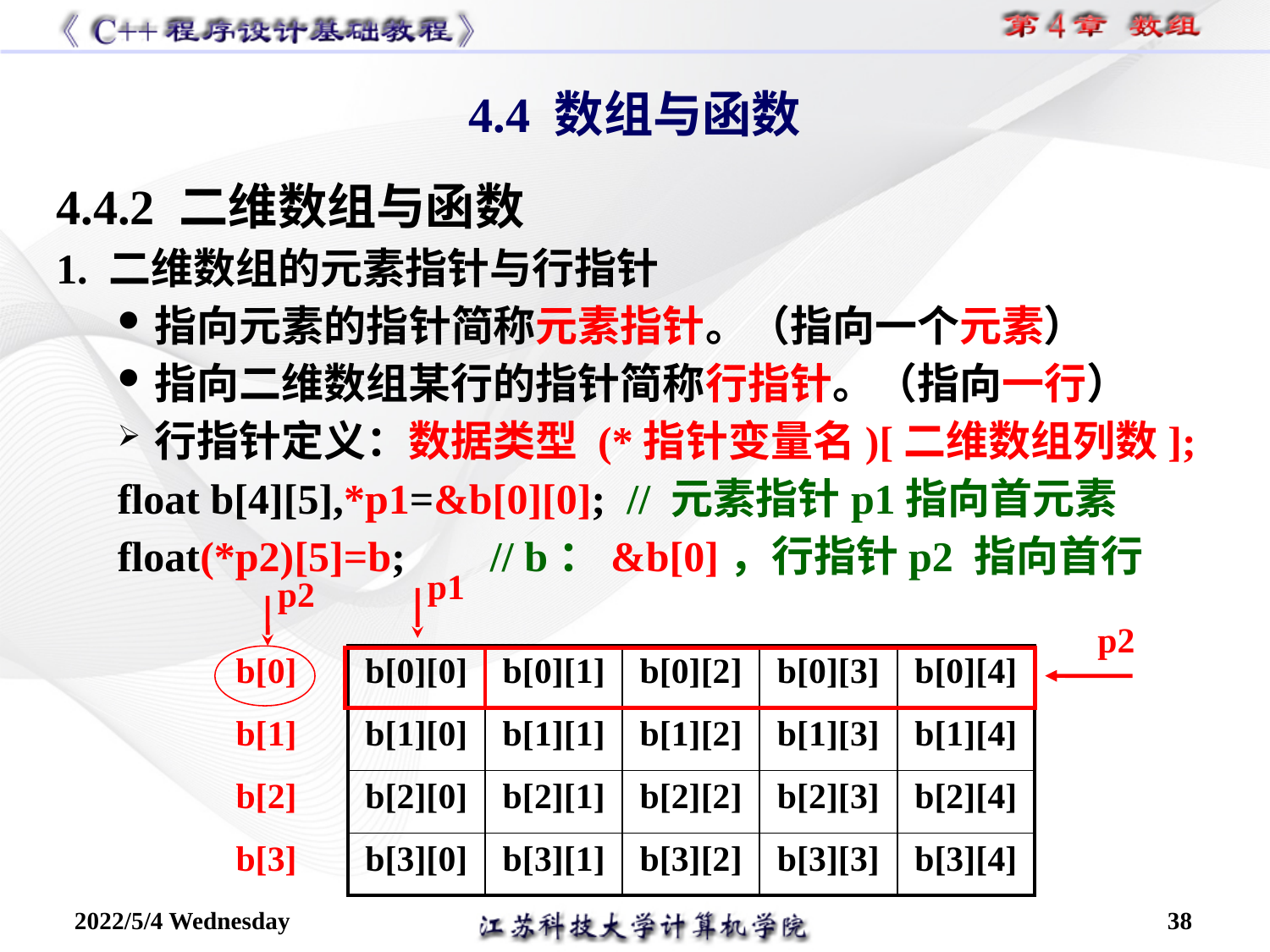

4.4 数组与函数
4.4.2 二维数组与函数
1. 二维数组的元素指针与行指针
指向元素的指针简称元素指针。（指向一个元素）
指向二维数组某行的指针简称行指针。（指向一行）
行指针定义：数据类型 (*指针变量名)[二维数组列数];
float b[4][5],*p1=&b[0][0];  // 元素指针p1指向首元素
float(*p2)[5]=b;        // b：&b[0]，行指针p2 指向首行
p1

p2

p2

| b[0] | b[0][0] | b[0][1] | b[0][2] | b[0][3] | b[0][4] |
| --- | --- | --- | --- | --- | --- |
| b[1] | b[1][0] | b[1][1] | b[1][2] | b[1][3] | b[1][4] |
| b[2] | b[2][0] | b[2][1] | b[2][2] | b[2][3] | b[2][4] |
| b[3] | b[3][0] | b[3][1] | b[3][2] | b[3][3] | b[3][4] |